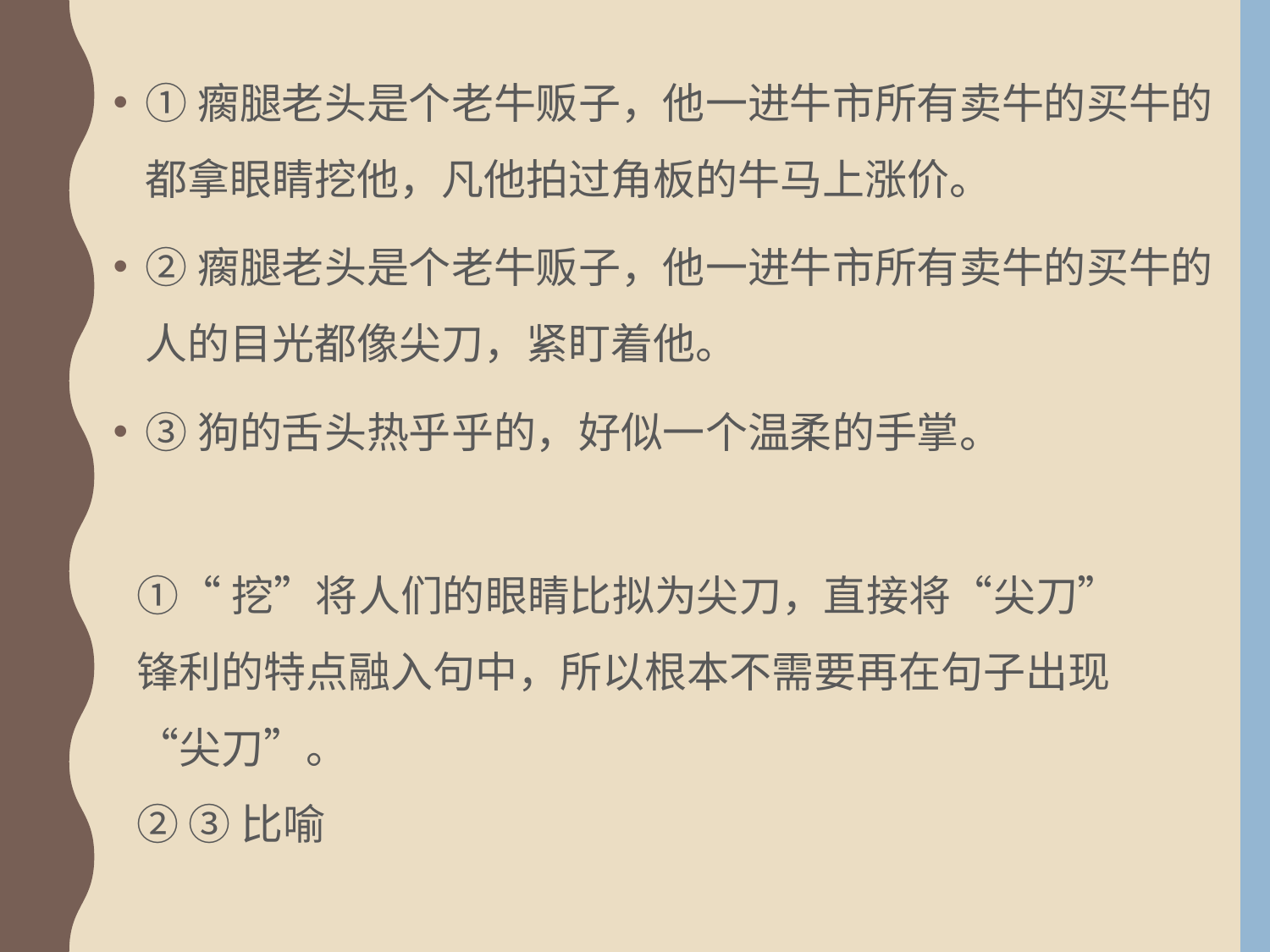

①瘸腿老头是个老牛贩子，他一进牛市所有卖牛的买牛的都拿眼睛挖他，凡他拍过角板的牛马上涨价。
②瘸腿老头是个老牛贩子，他一进牛市所有卖牛的买牛的人的目光都像尖刀，紧盯着他。
③狗的舌头热乎乎的，好似一个温柔的手掌。

①“挖”将人们的眼睛比拟为尖刀，直接将“尖刀”锋利的特点融入句中，所以根本不需要再在句子出现“尖刀”。
② ③比喻